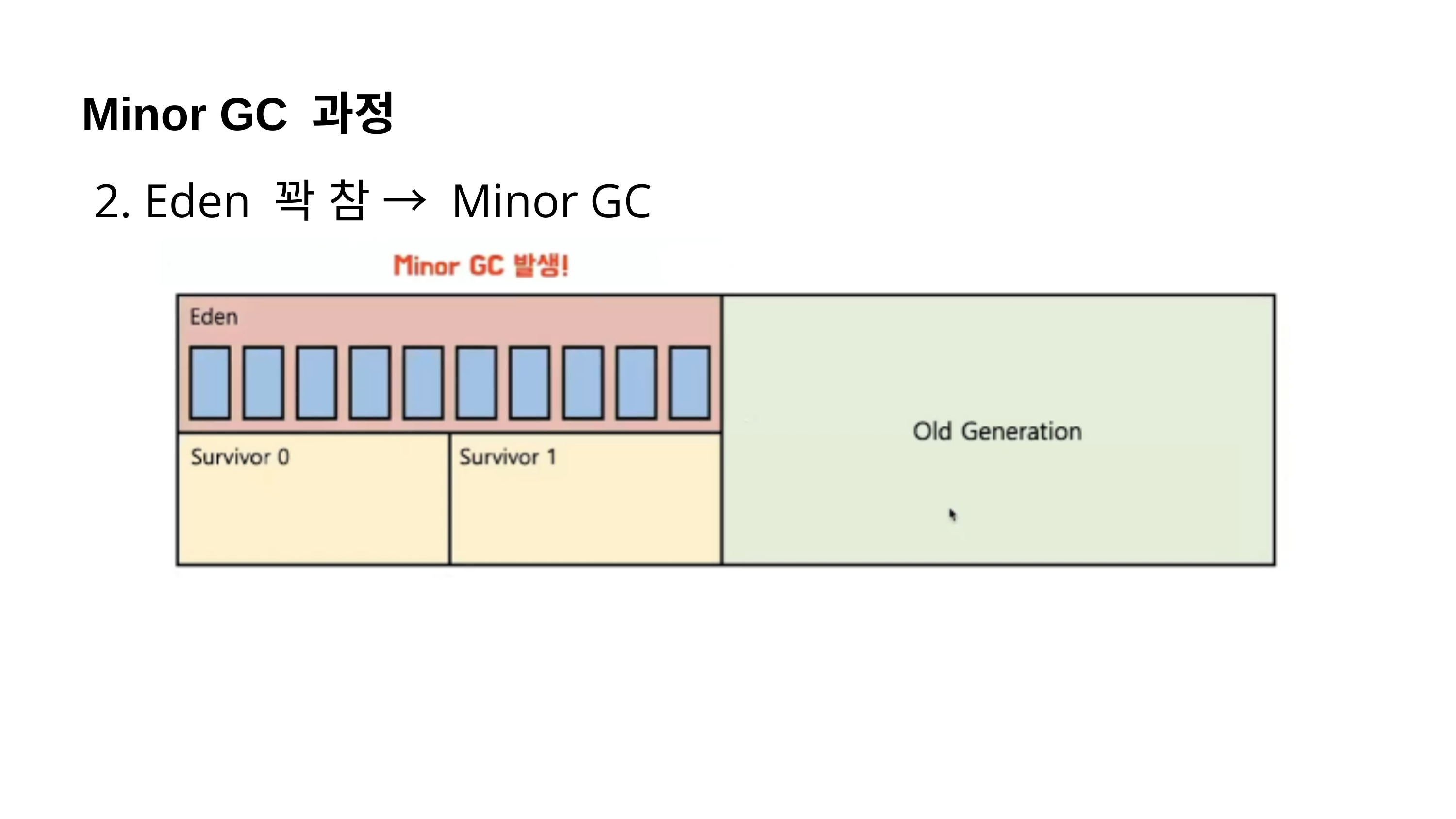

Minor GC 과정
 2. Eden 꽉 참 → Minor GC